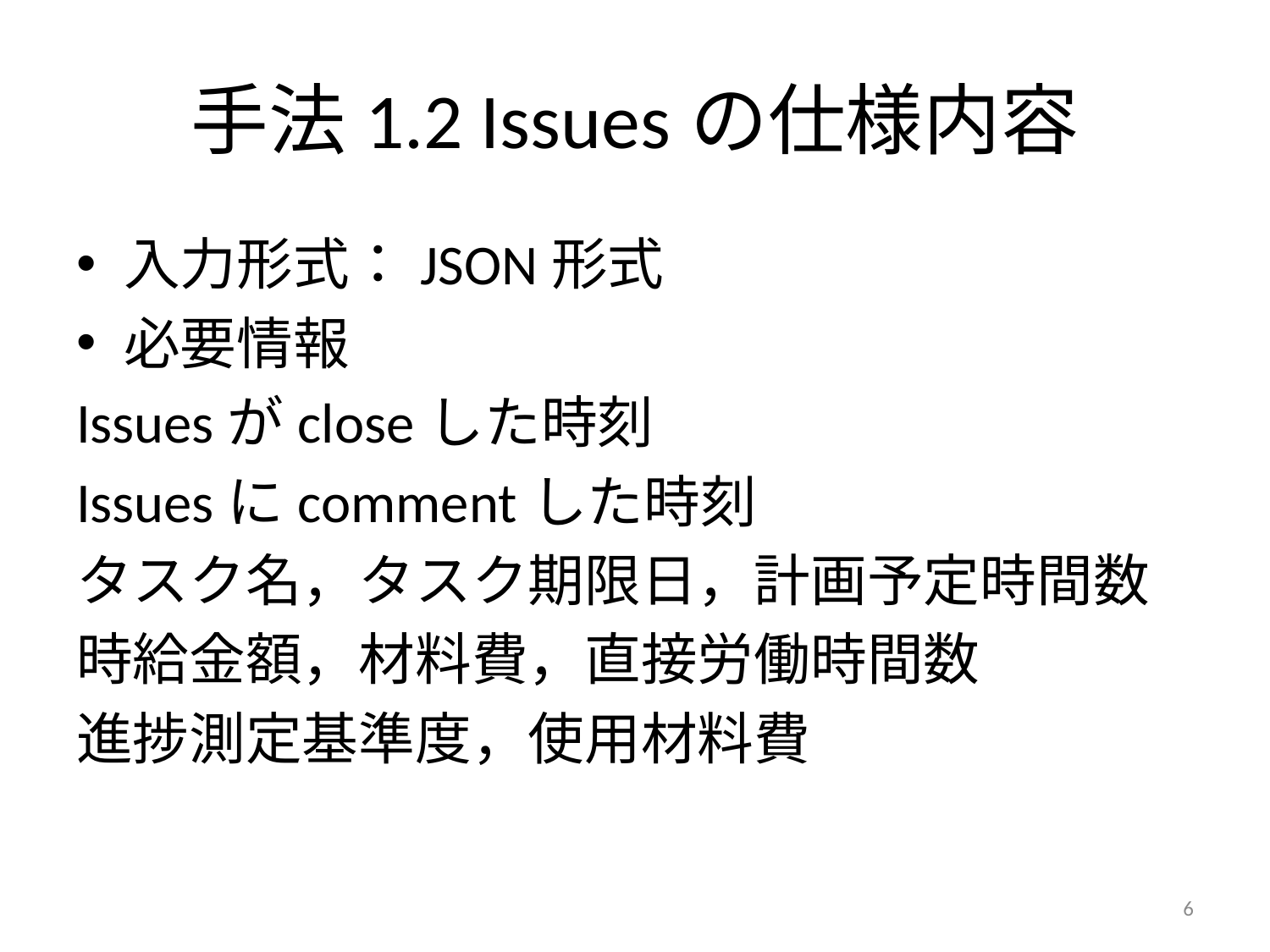

# 手法1.2 Issuesの仕様内容
入力形式：JSON形式
必要情報
Issuesがcloseした時刻
Issuesにcommentした時刻
タスク名，タスク期限日，計画予定時間数
時給金額，材料費，直接労働時間数
進捗測定基準度，使用材料費

6